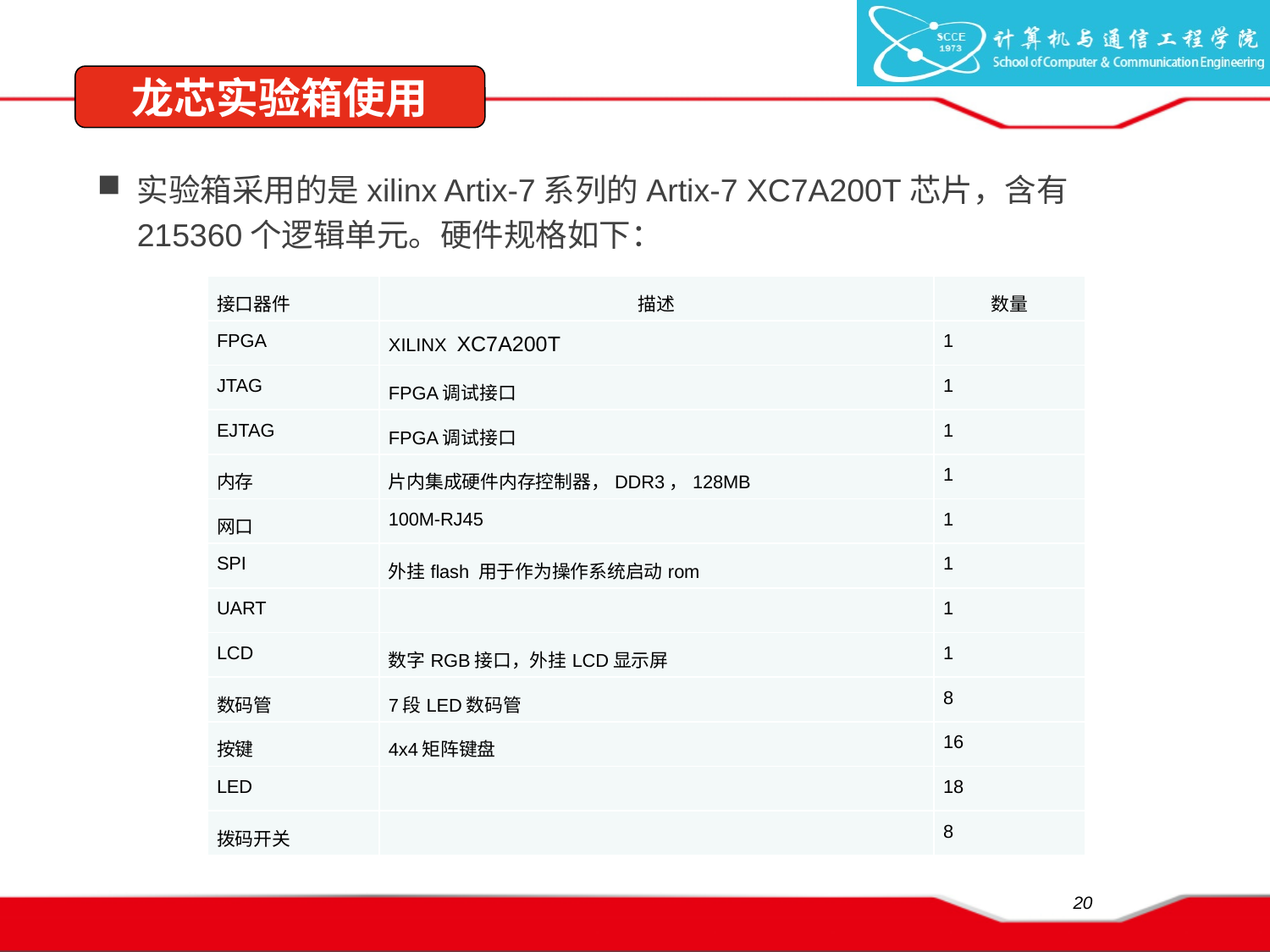

龙芯实验箱使用
实验箱采用的是xilinx Artix-7系列的Artix-7 XC7A200T芯片，含有215360个逻辑单元。硬件规格如下：
| 接口器件 | 描述 | 数量 |
| --- | --- | --- |
| FPGA | XILINX XC7A200T | 1 |
| JTAG | FPGA调试接口 | 1 |
| EJTAG | FPGA调试接口 | 1 |
| 内存 | 片内集成硬件内存控制器，DDR3，128MB | 1 |
| 网口 | 100M-RJ45 | 1 |
| SPI | 外挂flash 用于作为操作系统启动rom | 1 |
| UART |  | 1 |
| LCD | 数字RGB接口，外挂LCD显示屏 | 1 |
| 数码管 | 7段LED数码管 | 8 |
| 按键 | 4x4矩阵键盘 | 16 |
| LED |  | 18 |
| 拨码开关 |  | 8 |

20